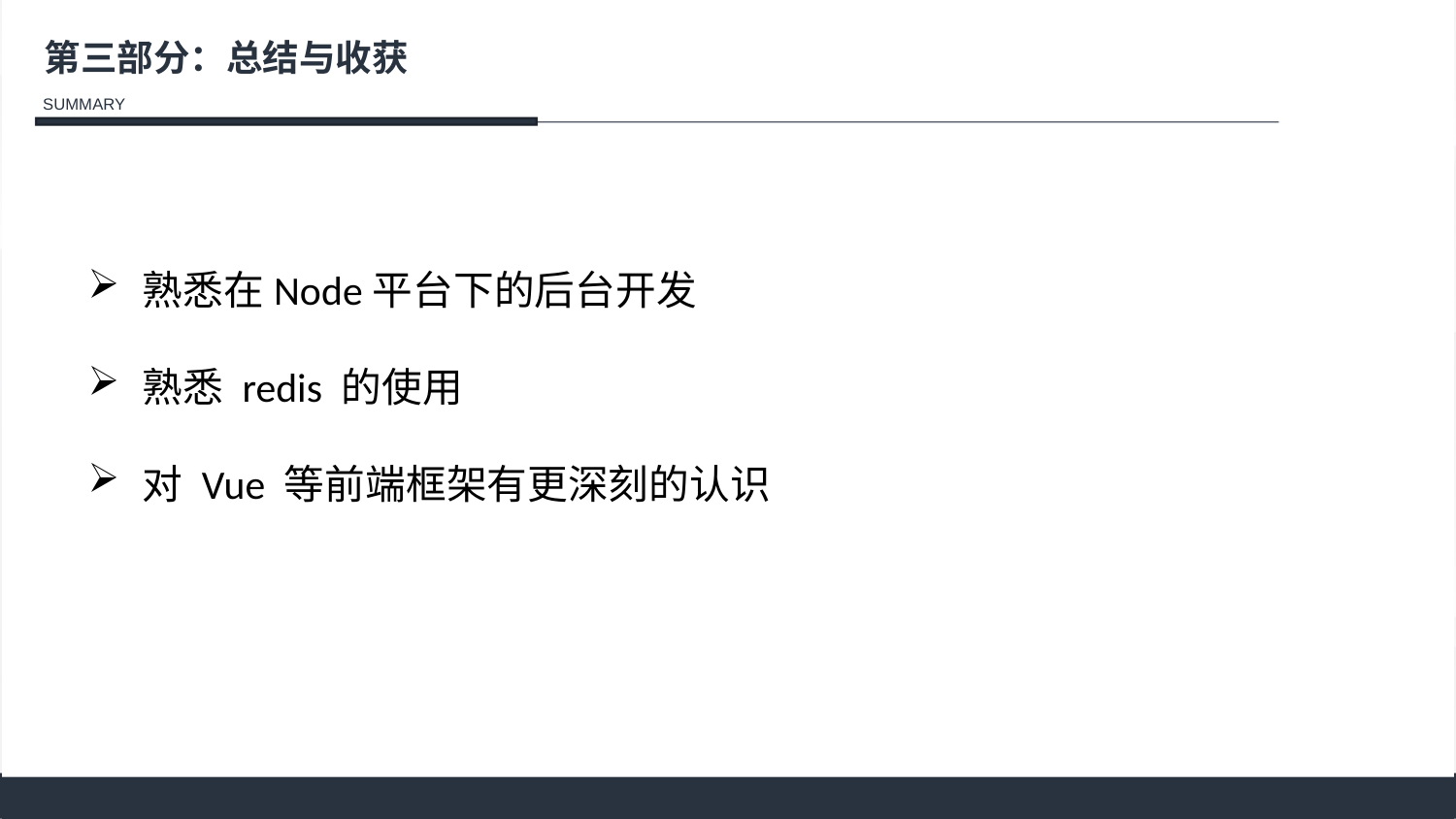

第三部分：总结与收获
SUMMARY
熟悉在Node平台下的后台开发

熟悉 redis 的使用

对 Vue 等前端框架有更深刻的认识